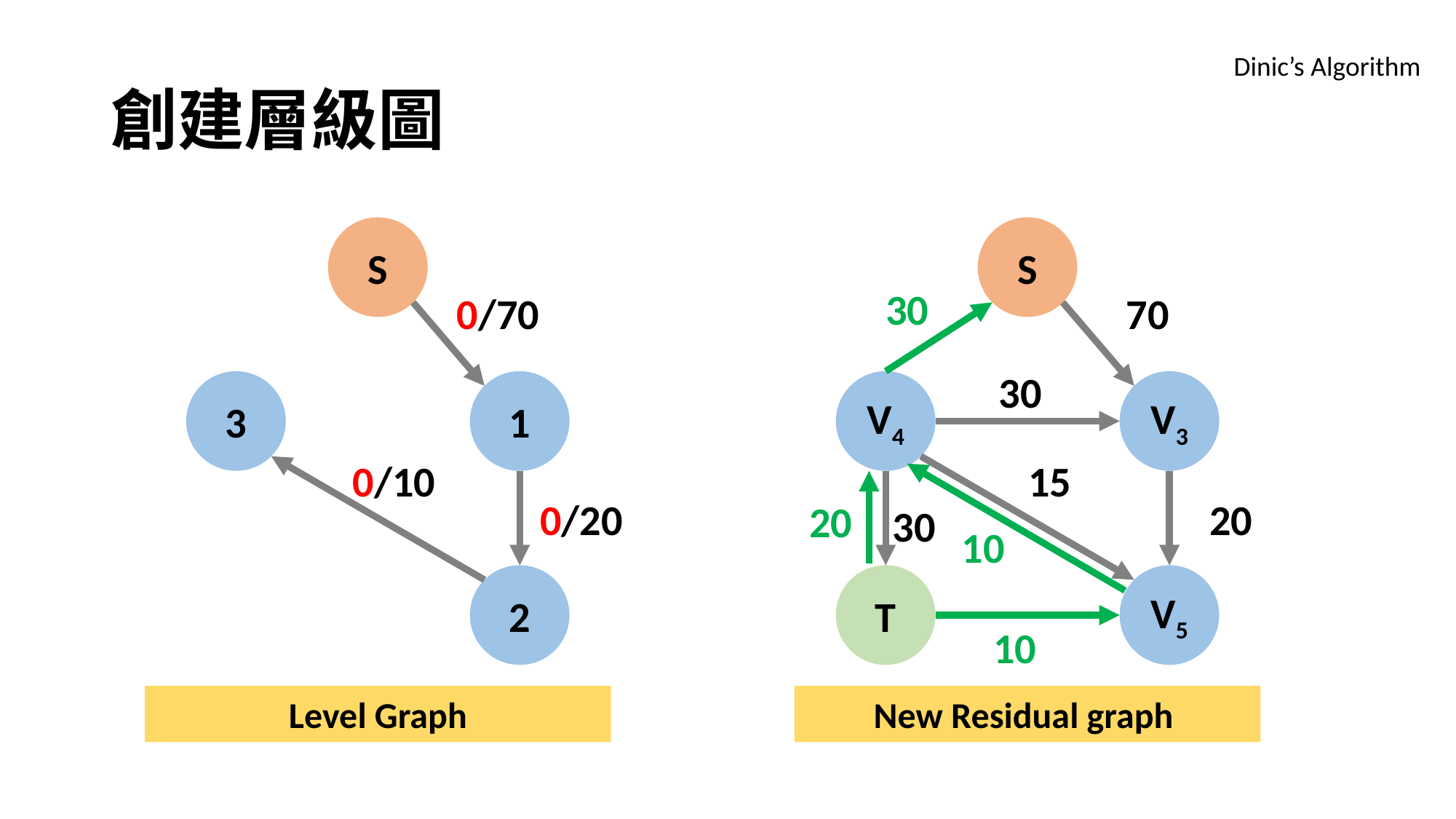

# 創建層級圖
Dinic’s Algorithm
S
S
30
0/70
70
30
3
1
V4
V3
0/10
15
0/20
20
20
30
10
2
V5
T
10
Level Graph
New Residual graph